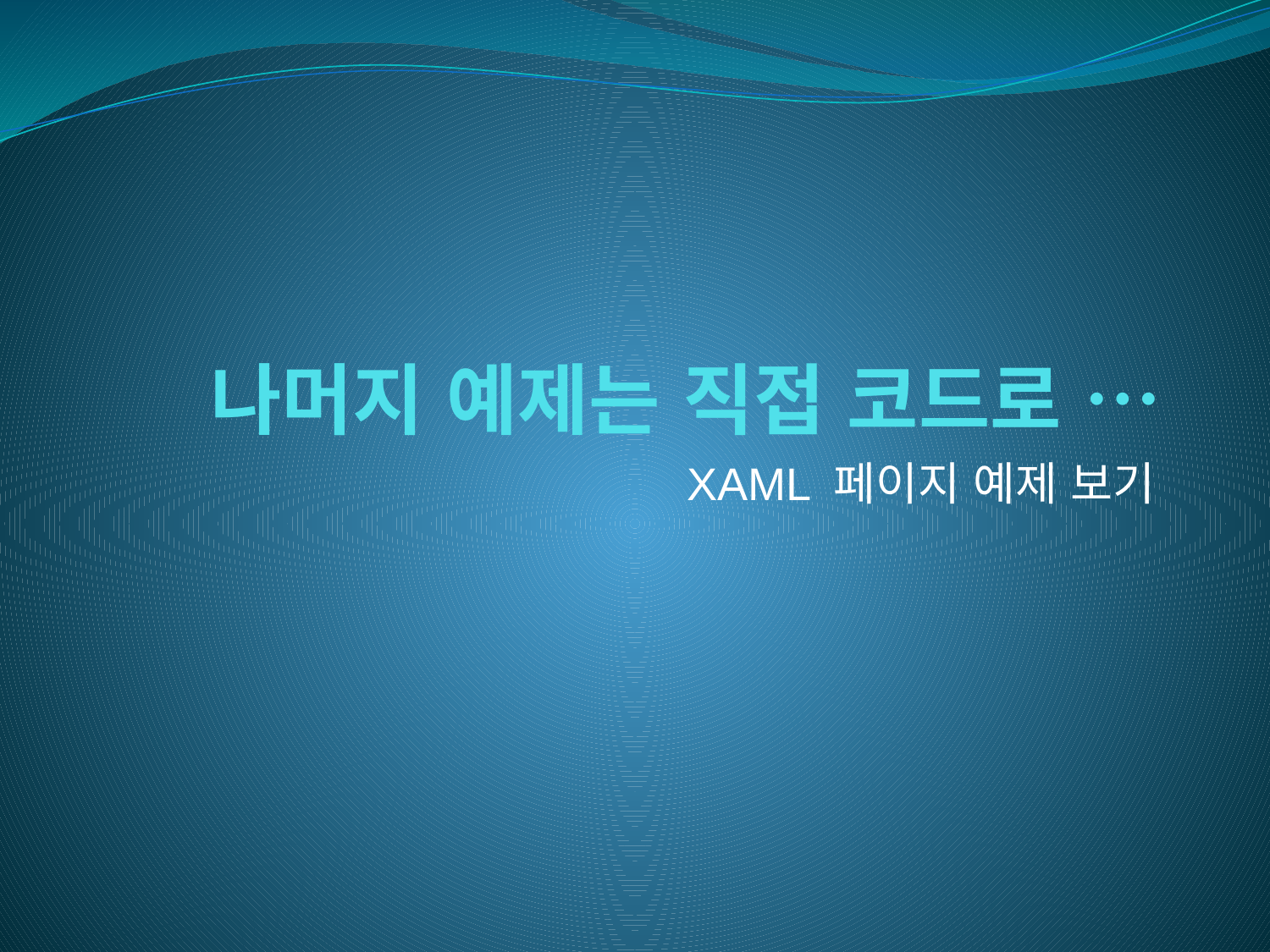

# 나머지 예제는 직접 코드로 …
XAML 페이지 예제 보기